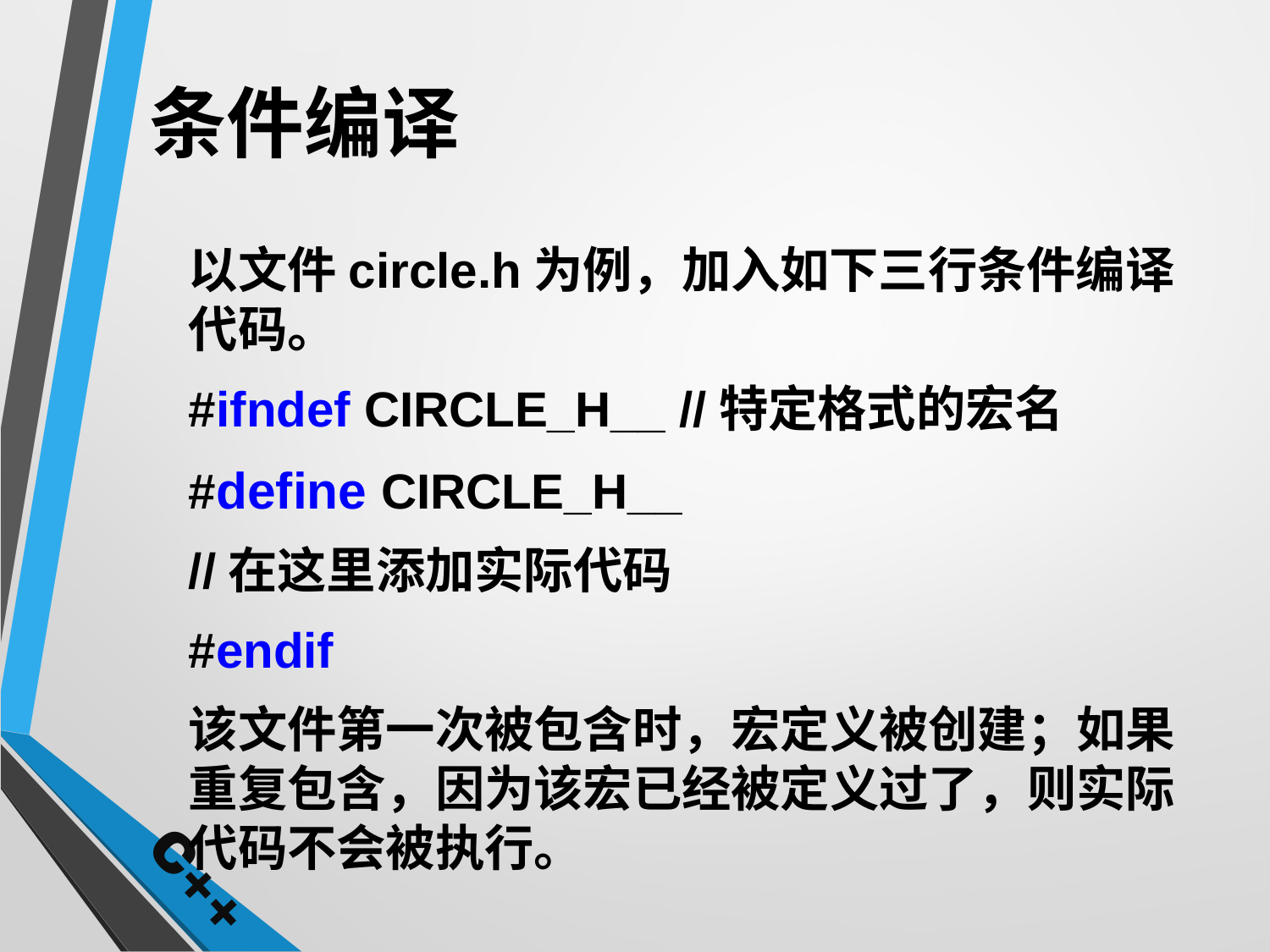

# 条件编译
	以文件circle.h为例，加入如下三行条件编译代码。
	#ifndef CIRCLE_H__ //特定格式的宏名
	#define CIRCLE_H__
	//在这里添加实际代码
	#endif
	该文件第一次被包含时，宏定义被创建；如果重复包含，因为该宏已经被定义过了，则实际代码不会被执行。